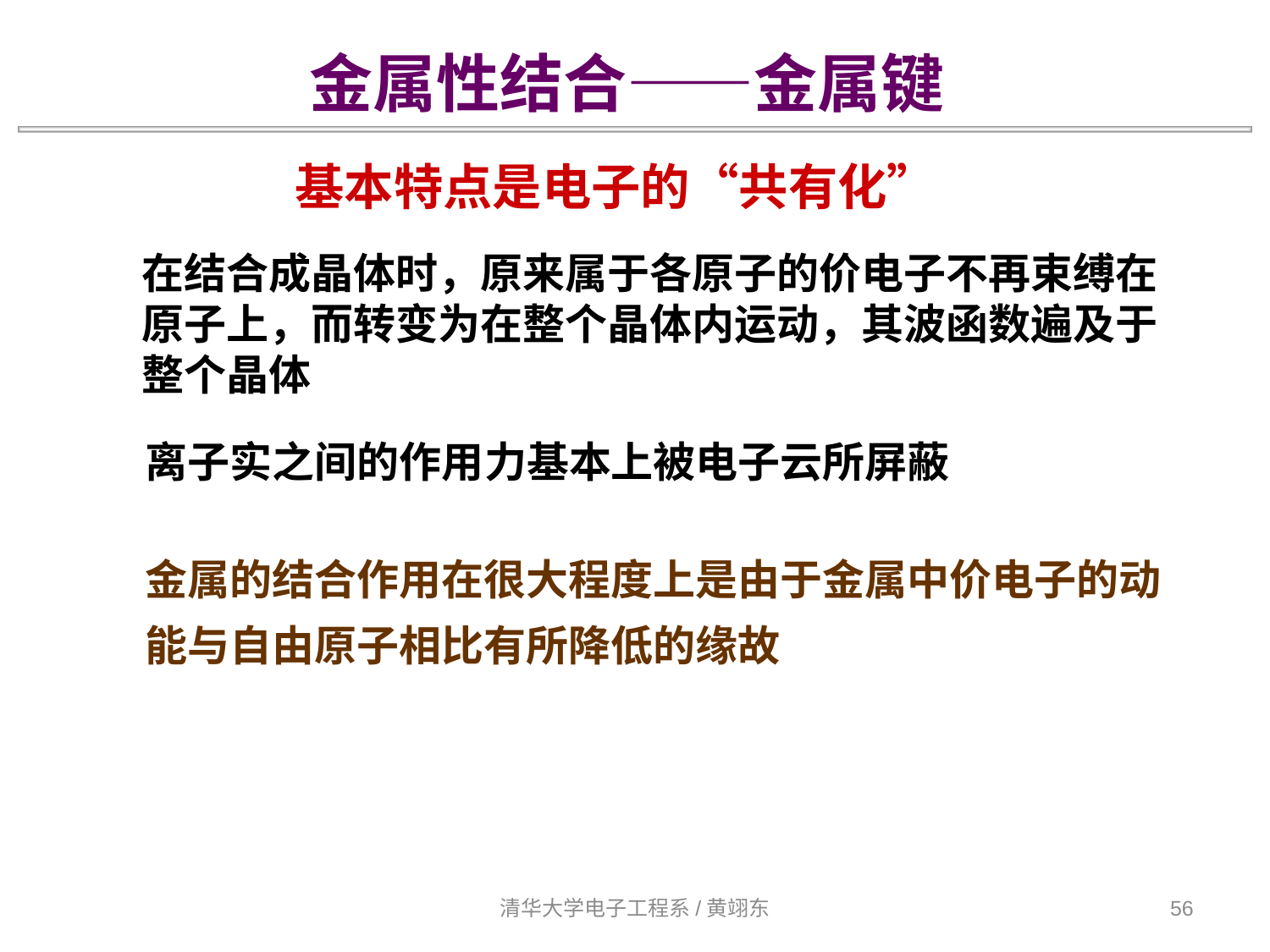

金属性结合——金属键

基本特点是电子的“共有化”
在结合成晶体时，原来属于各原子的价电子不再束缚在原子上，而转变为在整个晶体内运动，其波函数遍及于整个晶体
离子实之间的作用力基本上被电子云所屏蔽
金属的结合作用在很大程度上是由于金属中价电子的动能与自由原子相比有所降低的缘故
清华大学电子工程系/黄翊东
56